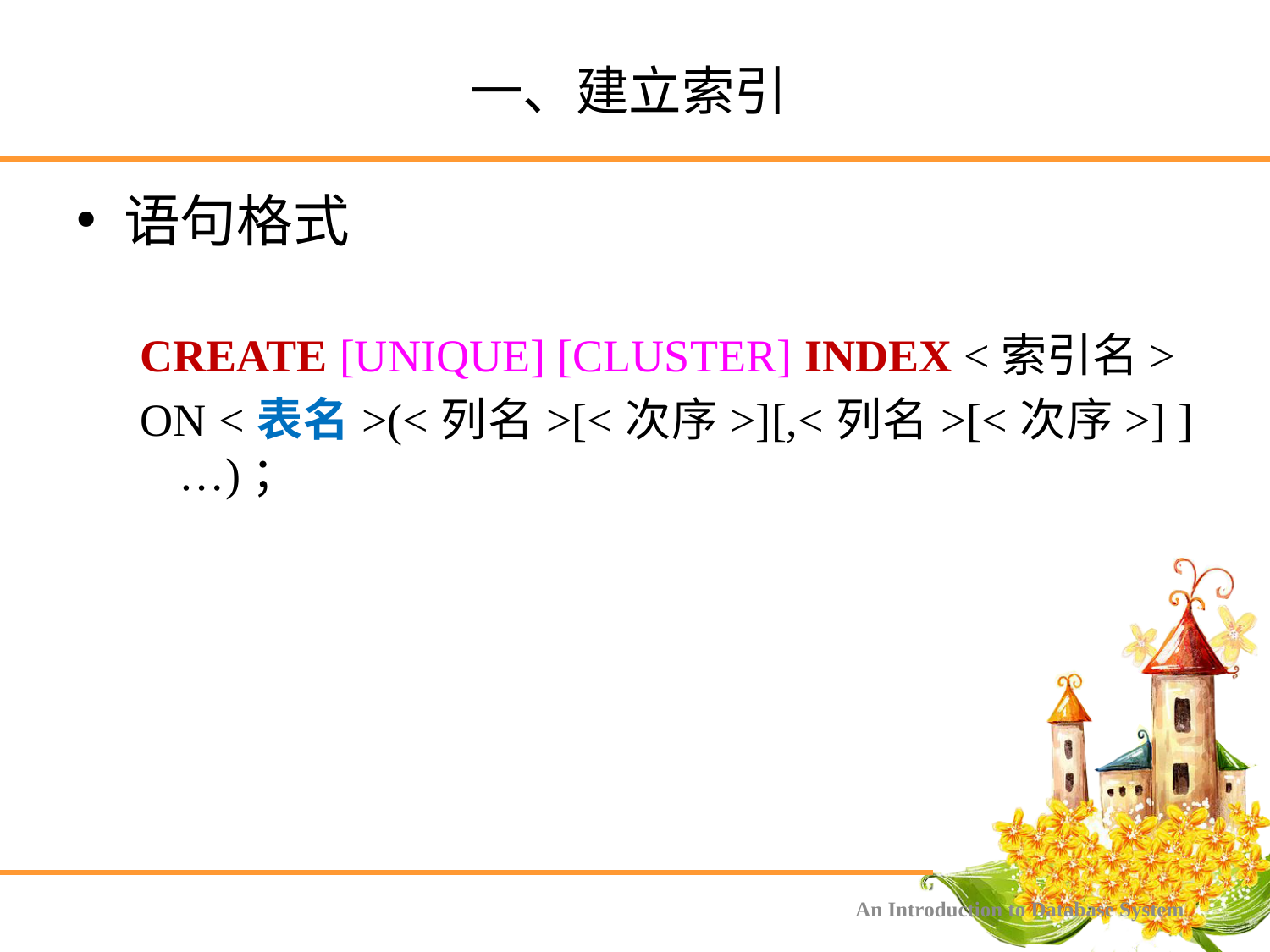

# 一、建立索引
语句格式

CREATE [UNIQUE] [CLUSTER] INDEX <索引名>
ON <表名>(<列名>[<次序>][,<列名>[<次序>] ]…)；
An Introduction to Database System